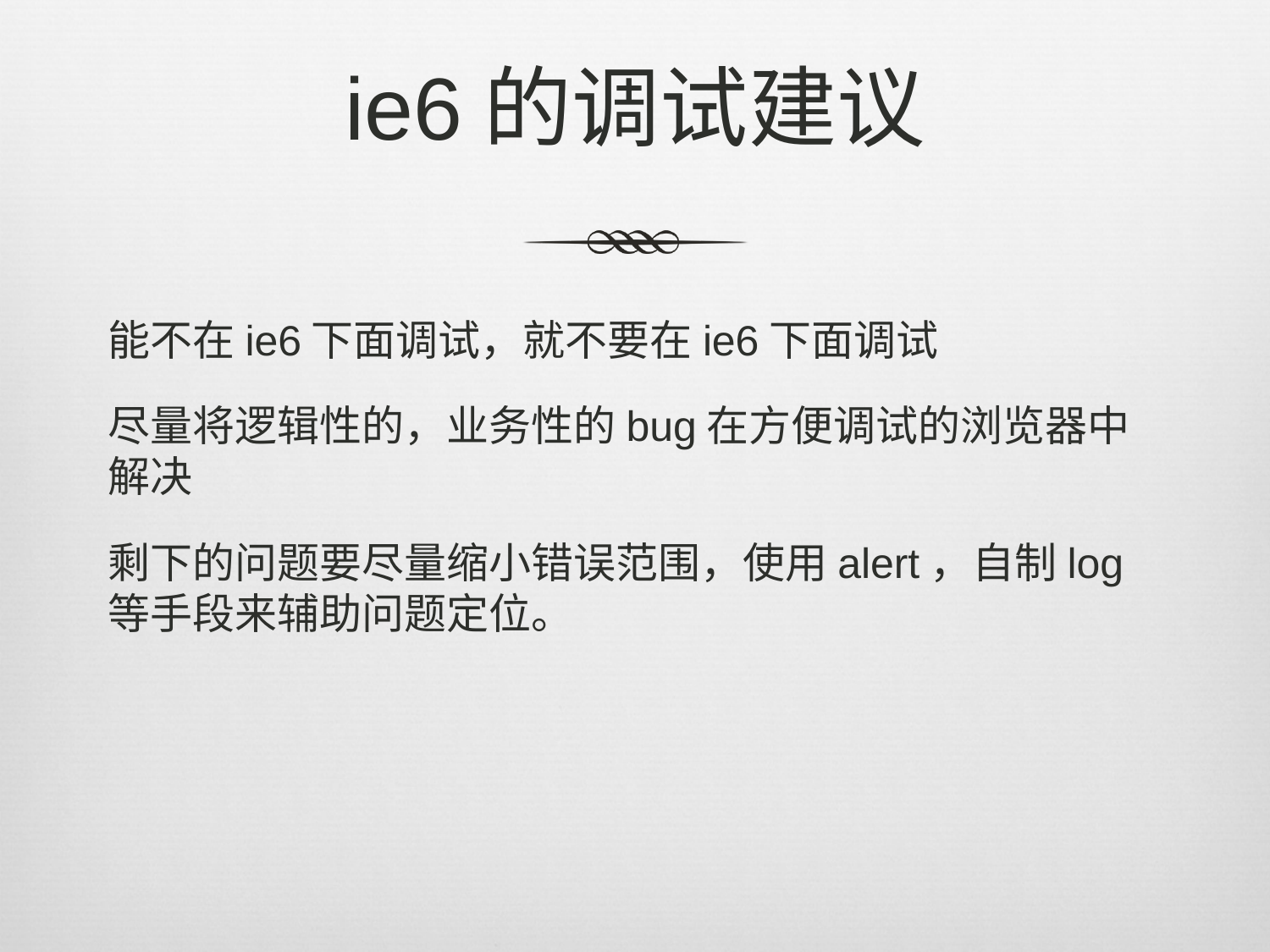

# ie6的调试建议
能不在ie6下面调试，就不要在ie6下面调试
尽量将逻辑性的，业务性的bug在方便调试的浏览器中解决
剩下的问题要尽量缩小错误范围，使用alert，自制log等手段来辅助问题定位。